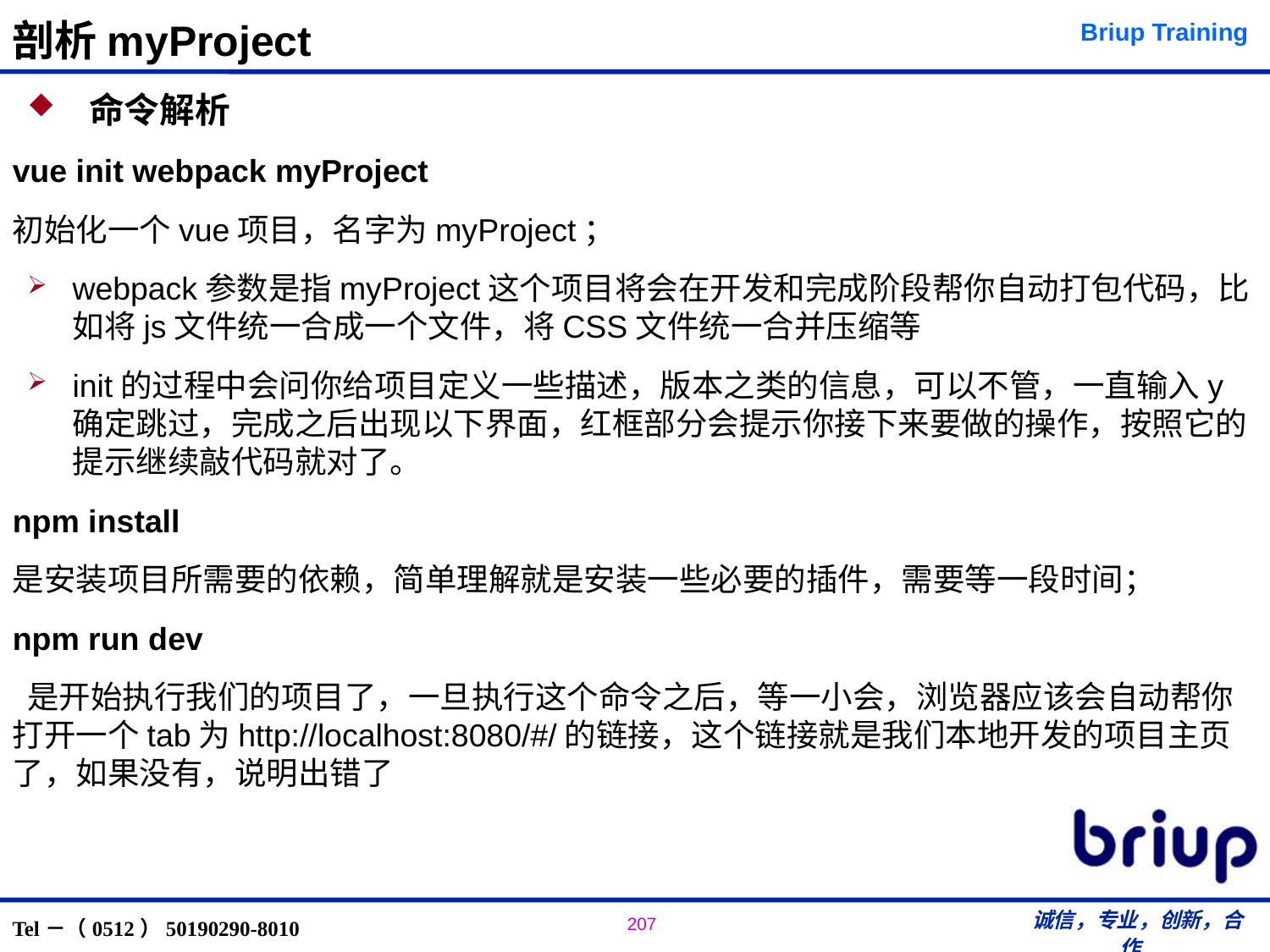

# 剖析myProject
 命令解析
vue init webpack myProject
初始化一个vue项目，名字为myProject；
webpack参数是指myProject这个项目将会在开发和完成阶段帮你自动打包代码，比如将js文件统一合成一个文件，将CSS文件统一合并压缩等
init的过程中会问你给项目定义一些描述，版本之类的信息，可以不管，一直输入y确定跳过，完成之后出现以下界面，红框部分会提示你接下来要做的操作，按照它的提示继续敲代码就对了。
npm install
是安装项目所需要的依赖，简单理解就是安装一些必要的插件，需要等一段时间；
npm run dev
 是开始执行我们的项目了，一旦执行这个命令之后，等一小会，浏览器应该会自动帮你打开一个tab为http://localhost:8080/#/的链接，这个链接就是我们本地开发的项目主页了，如果没有，说明出错了